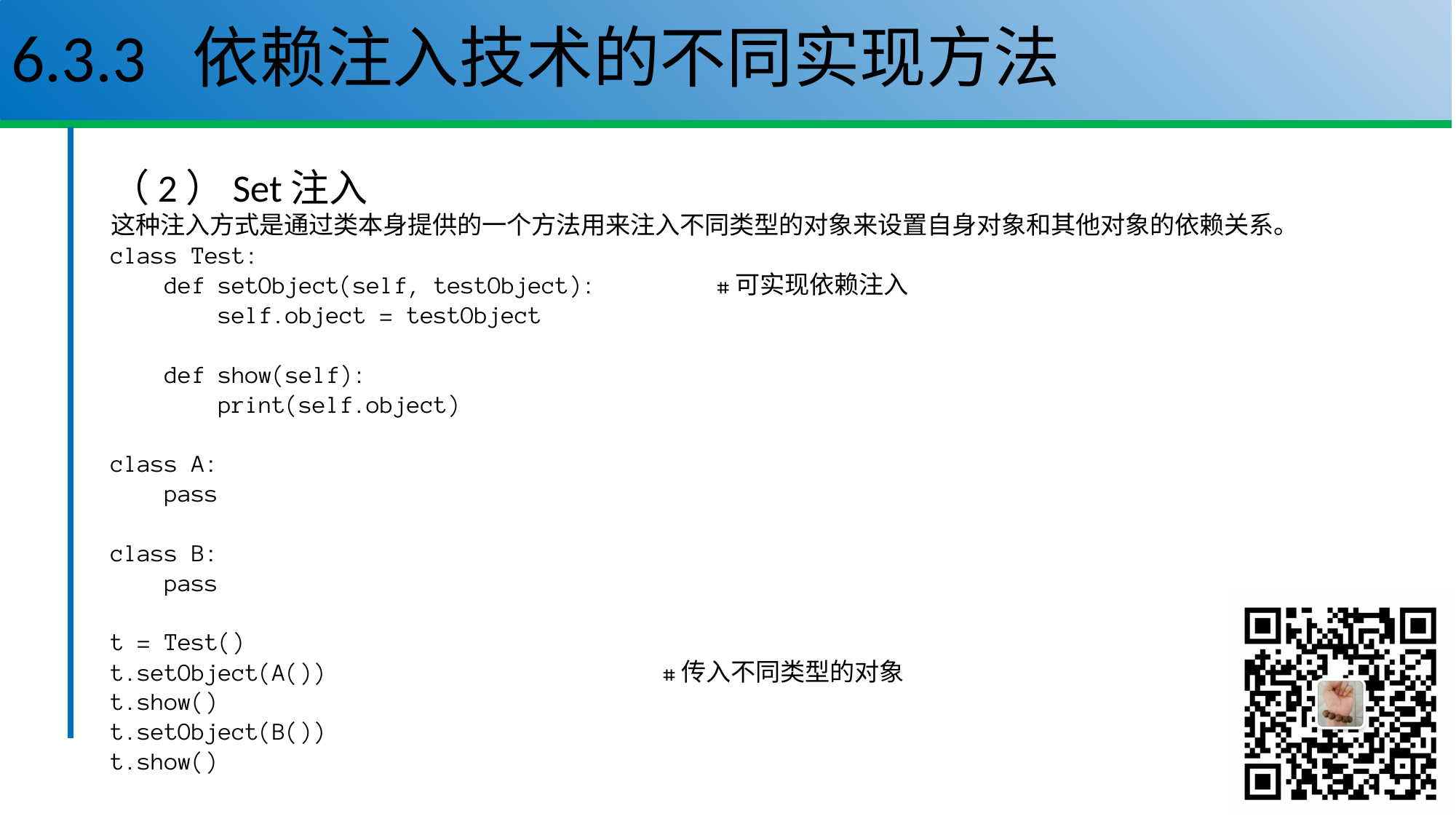

# 6.3.3  依赖注入技术的不同实现方法
（2）Set注入
这种注入方式是通过类本身提供的一个方法用来注入不同类型的对象来设置自身对象和其他对象的依赖关系。
class Test:
    def setObject(self, testObject):         #可实现依赖注入
        self.object = testObject

    def show(self):
        print(self.object)

class A:
    pass

class B:
    pass

t = Test()
t.setObject(A())                         #传入不同类型的对象
t.show()
t.setObject(B())
t.show()
44